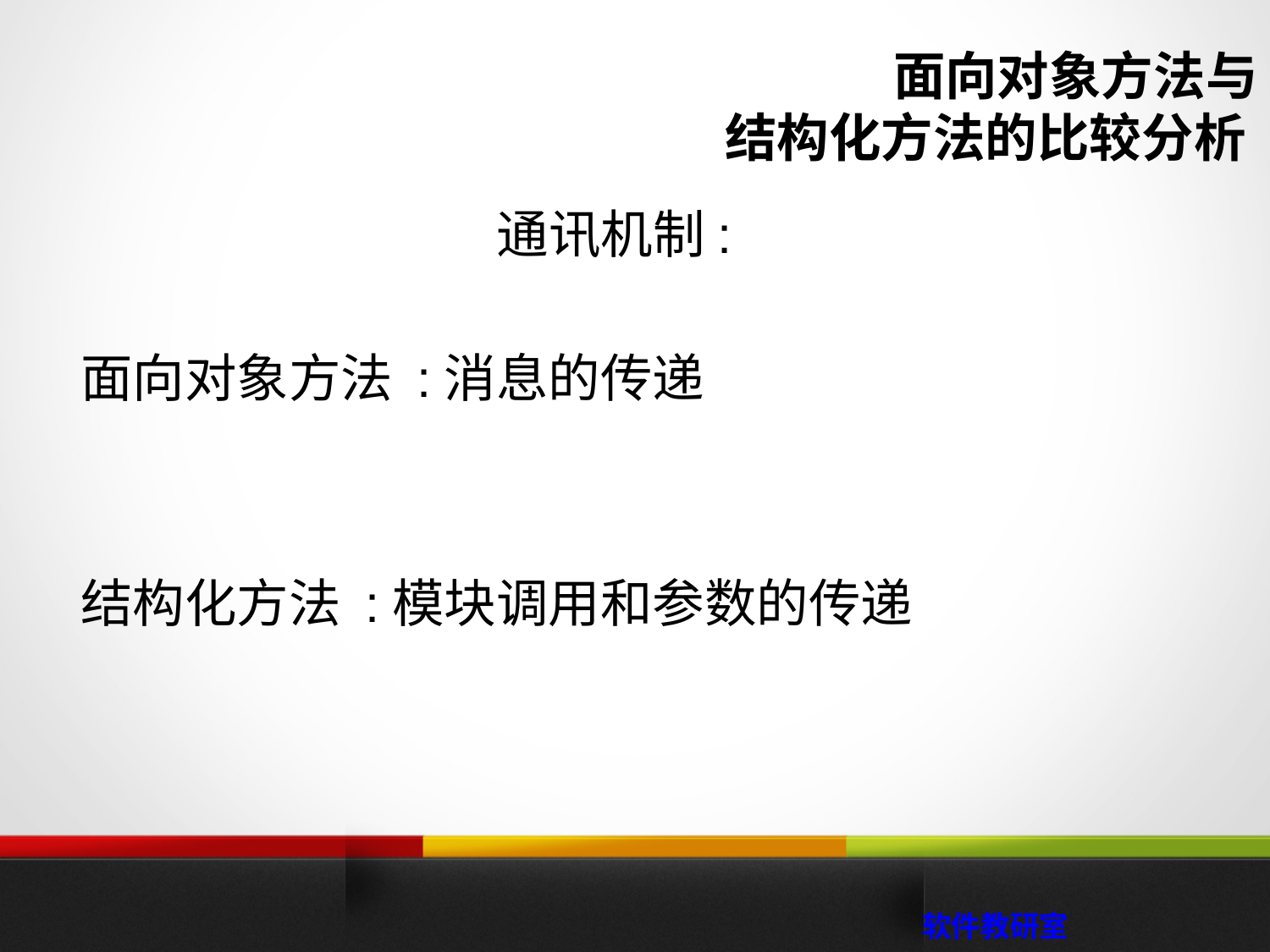

面向对象方法与
结构化方法的比较分析
# 通讯机制:

面向对象方法 :消息的传递
结构化方法 :模块调用和参数的传递
                                     软件教研室